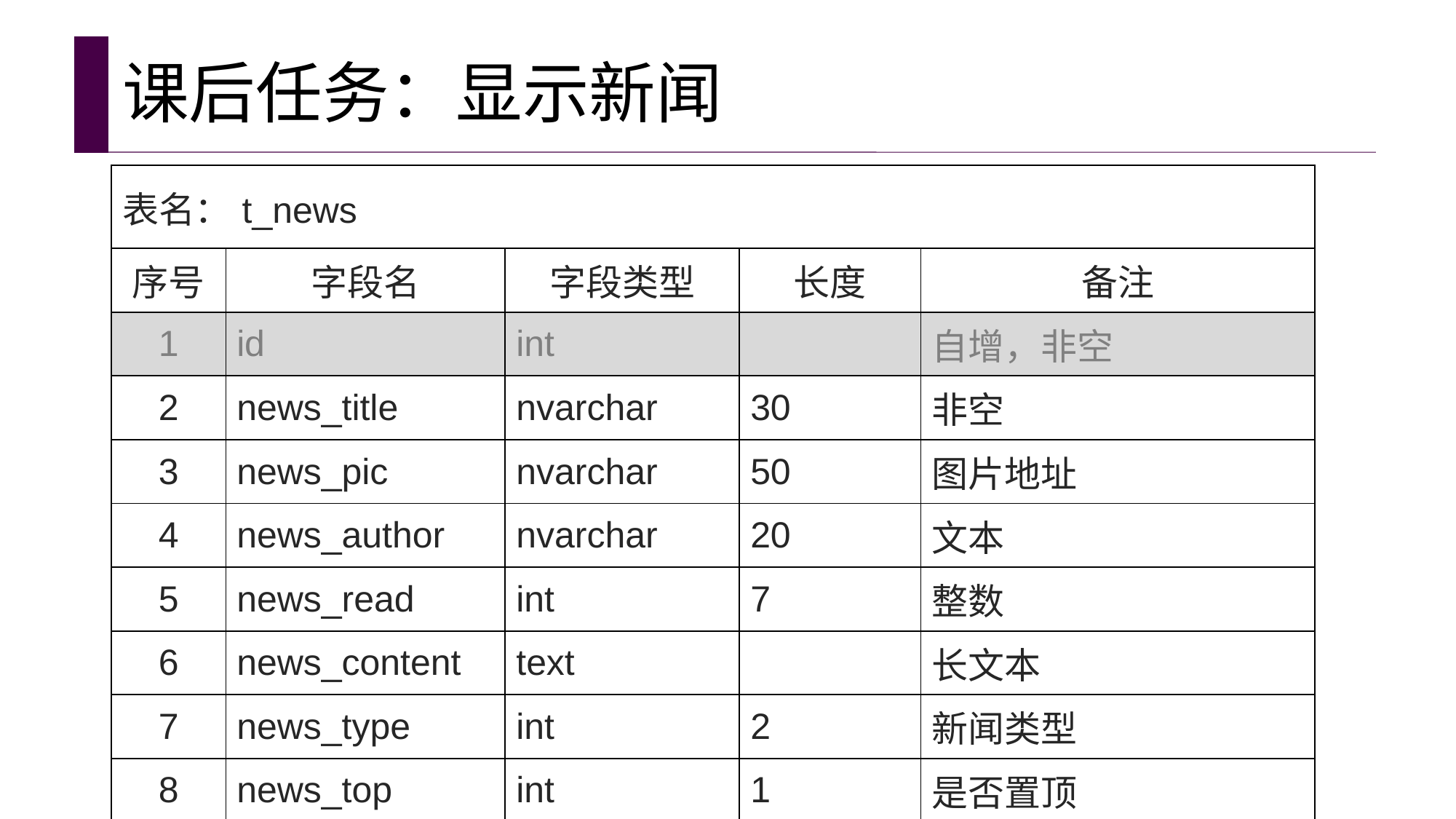

# 课后任务：显示新闻
| 表名：t\_news |  |  |  |  |
| --- | --- | --- | --- | --- |
| 序号 | 字段名 | 字段类型 | 长度 | 备注 |
| 1 | id | int |  | 自增，非空 |
| 2 | news\_title | nvarchar | 30 | 非空 |
| 3 | news\_pic | nvarchar | 50 | 图片地址 |
| 4 | news\_author | nvarchar | 20 | 文本 |
| 5 | news\_read | int | 7 | 整数 |
| 6 | news\_content | text |  | 长文本 |
| 7 | news\_type | int | 2 | 新闻类型 |
| 8 | news\_top | int | 1 | 是否置顶 |
| 9 | news\_date | datetime | 19 | 发布日期，自动生成 |